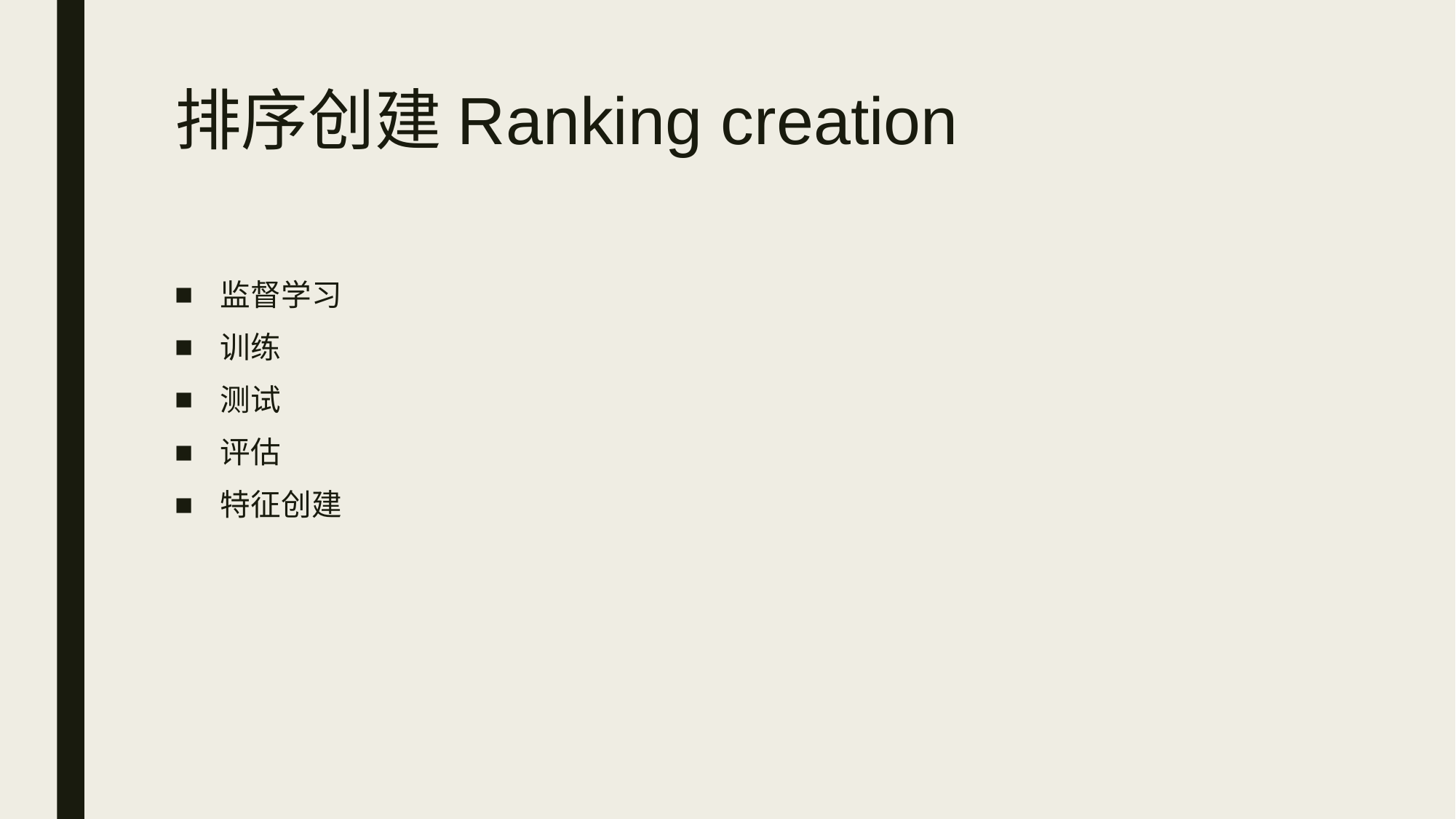

# 排序创建Ranking creation
监督学习
训练
测试
评估
特征创建